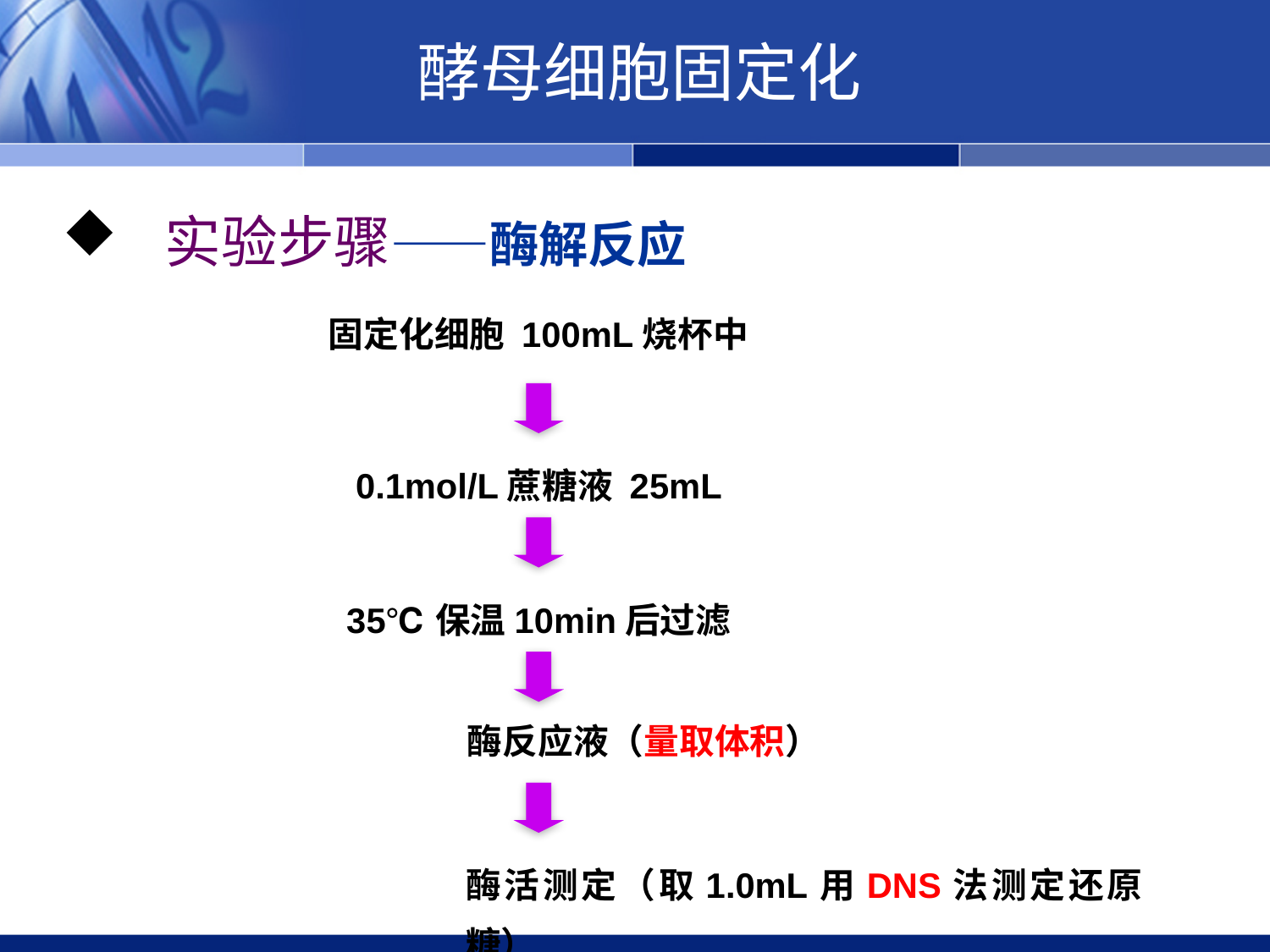

酵母细胞固定化
  实验步骤——酶解反应
固定化细胞 100mL烧杯中

0.1mol/L蔗糖液 25mL

35℃保温10min后过滤

酶反应液（量取体积）

酶活测定（取1.0mL用DNS法测定还原糖）